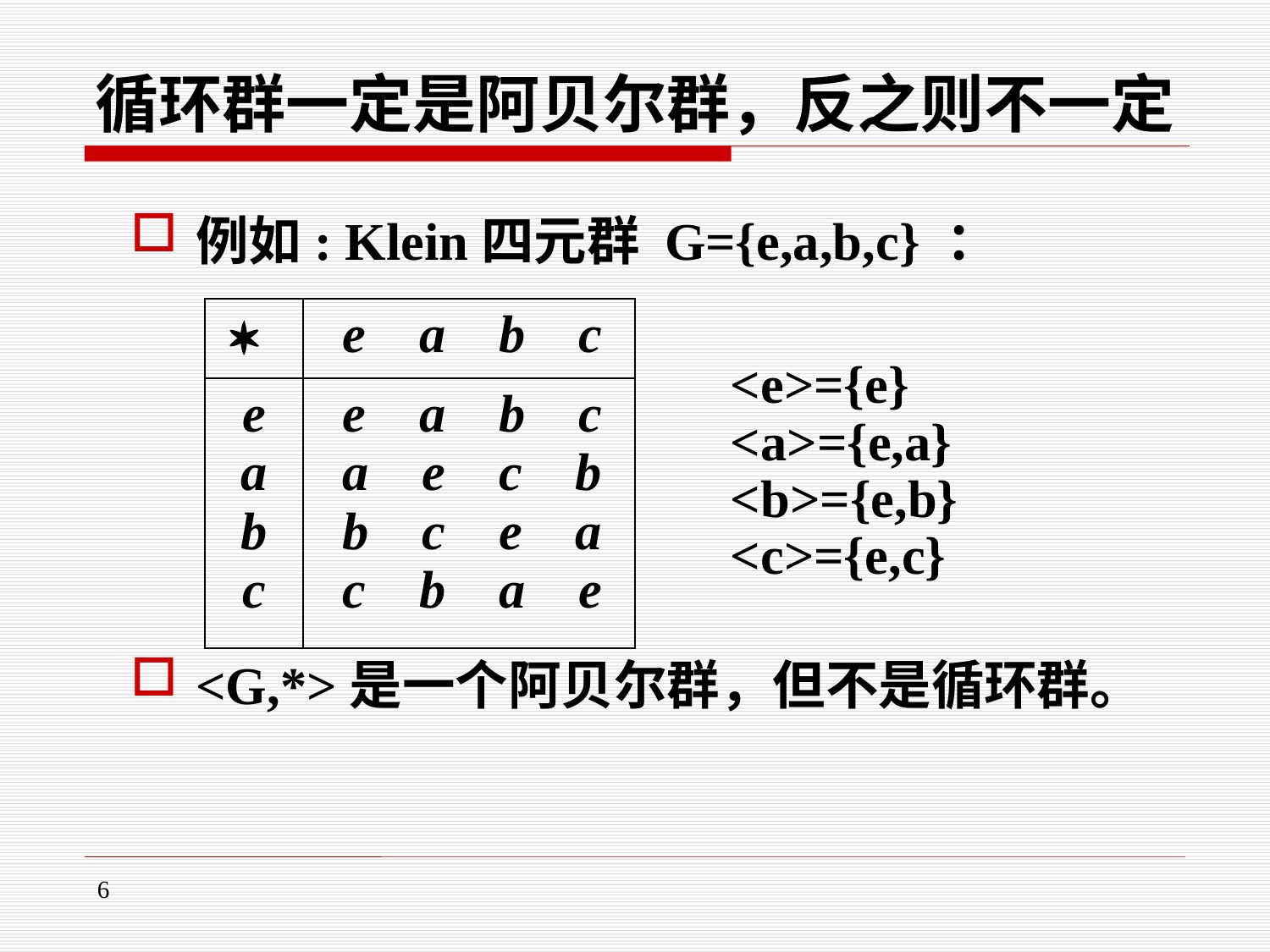

# 循环群一定是阿贝尔群，反之则不一定
例如: Klein四元群 G={e,a,b,c} ：

<G,*>是一个阿贝尔群，但不是循环群。
| ∗ | e a b c |
| --- | --- |
| e a b c | e a b c a e c b b c e a c b a e |
<e>={e}
<a>={e,a}
<b>={e,b}
<c>={e,c}
6